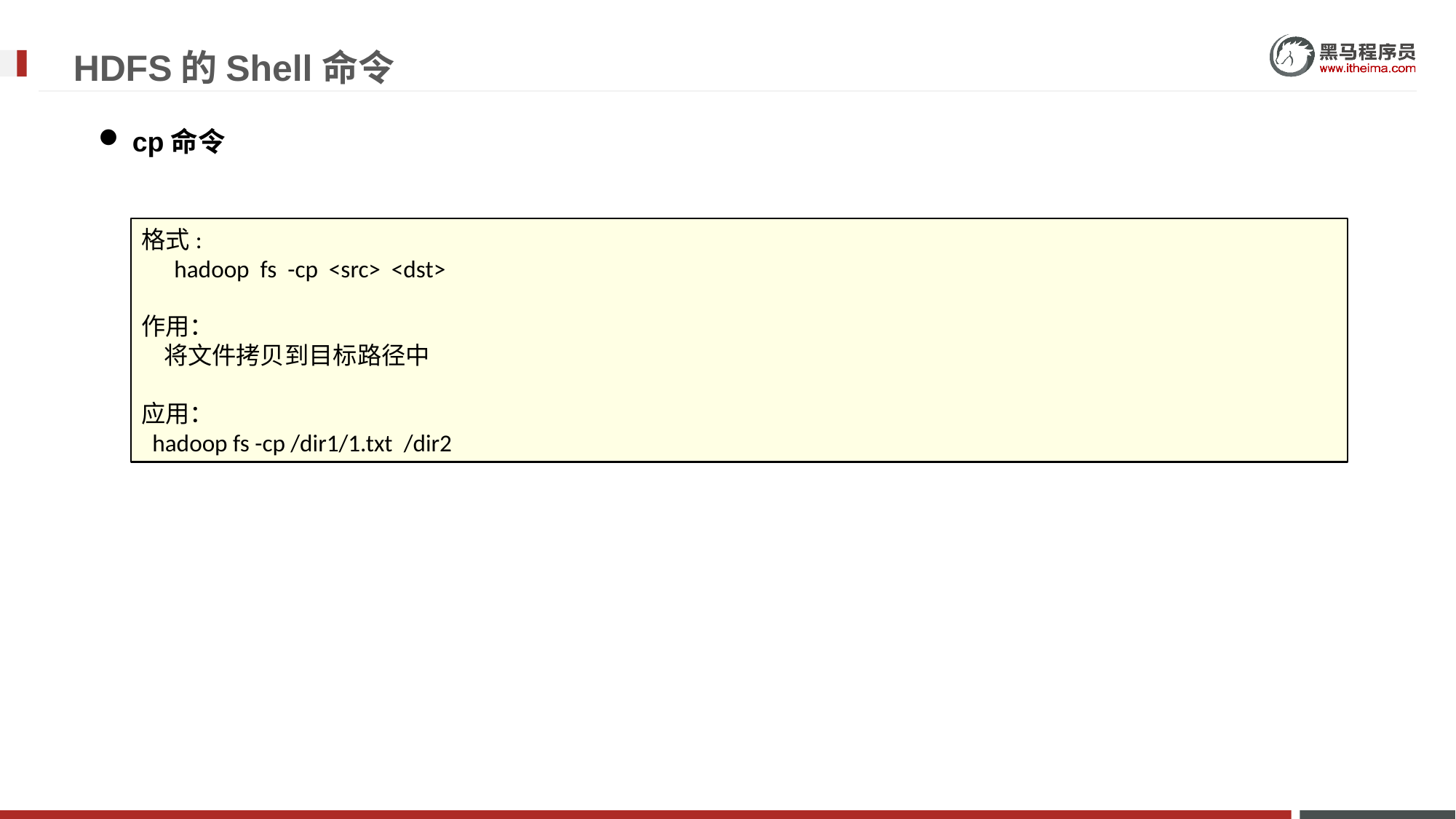

# HDFS的Shell命令
cp命令
格式:
      hadoop  fs  -cp  <src>  <dst>

作用：
   将文件拷贝到目标路径中

应用：
  hadoop fs -cp /dir1/1.txt  /dir2